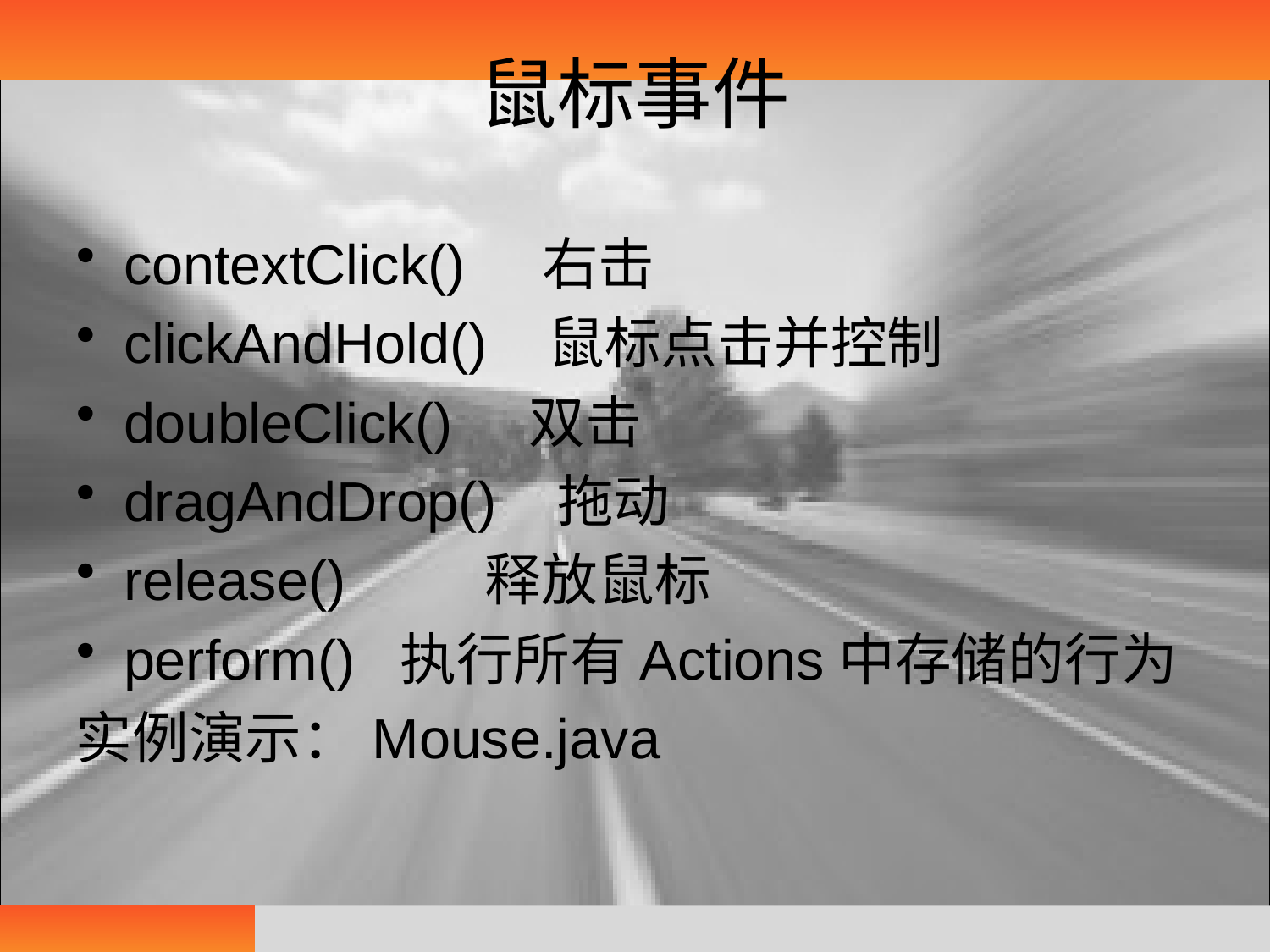

# 鼠标事件
contextClick()    右击
clickAndHold()   鼠标点击并控制
doubleClick()    双击
dragAndDrop()   拖动
release()        释放鼠标
perform()  执行所有Actions中存储的行为
实例演示：Mouse.java